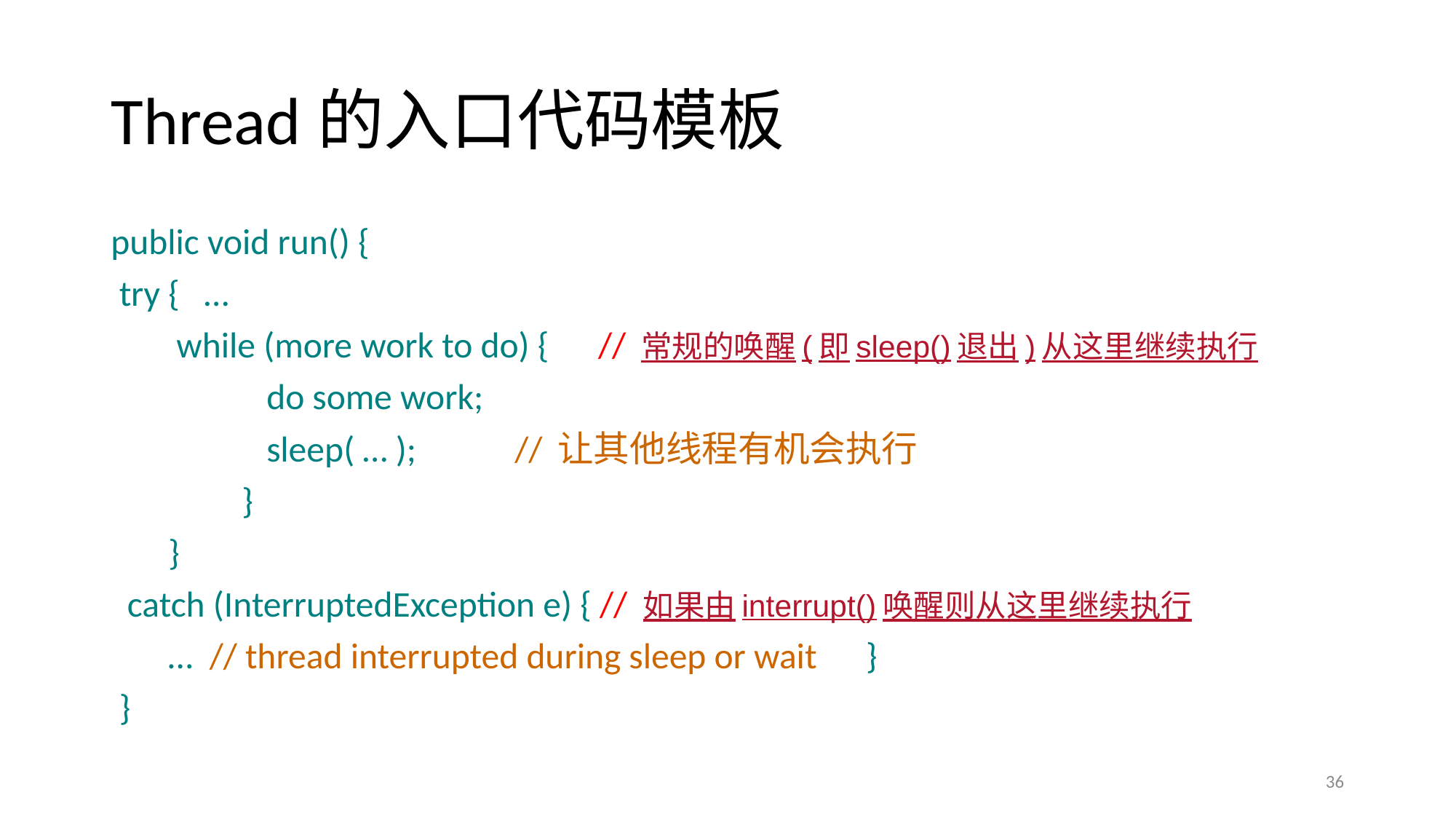

# Thread的入口代码模板
public void run() {
 try {   …
        while (more work to do) {      // 常规的唤醒(即sleep()退出)从这里继续执行
                   do some work;
                   sleep( … );            // 让其他线程有机会执行
                }
       }
  catch (InterruptedException e) { // 如果由interrupt()唤醒则从这里继续执行
       …  // thread interrupted during sleep or wait      }
 }
36